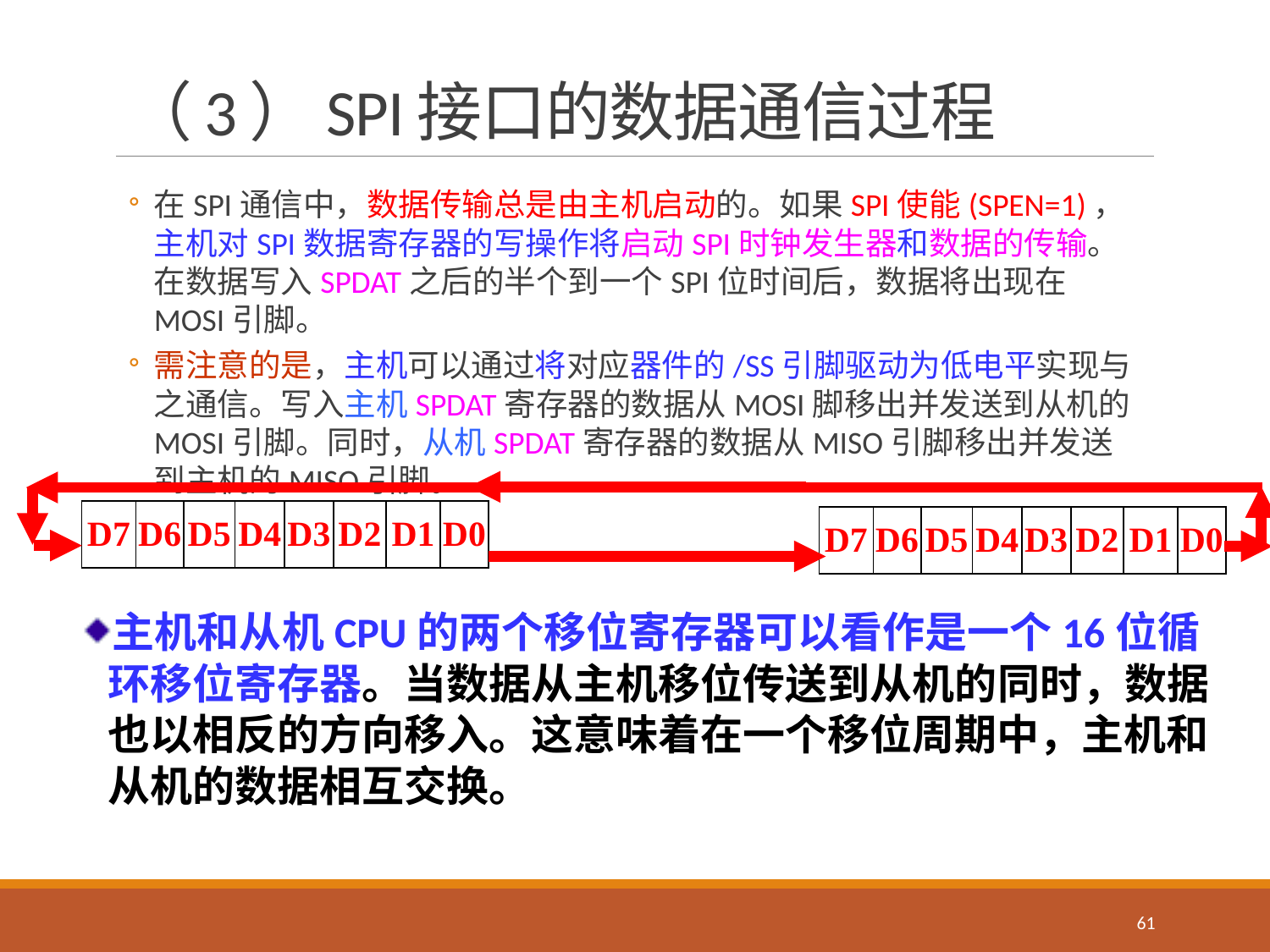

# （3）SPI接口的数据通信过程
在SPI通信中，数据传输总是由主机启动的。如果SPI使能(SPEN=1)，主机对SPI数据寄存器的写操作将启动SPI时钟发生器和数据的传输。在数据写入SPDAT之后的半个到一个SPI位时间后，数据将出现在MOSI引脚。
需注意的是，主机可以通过将对应器件的/SS引脚驱动为低电平实现与之通信。写入主机SPDAT寄存器的数据从MOSI脚移出并发送到从机的MOSI引脚。同时，从机SPDAT寄存器的数据从MISO引脚移出并发送到主机的MISO引脚。
| D7 | D6 | D5 | D4 | D3 | D2 | D1 | D0 |
| --- | --- | --- | --- | --- | --- | --- | --- |
| D7 | D6 | D5 | D4 | D3 | D2 | D1 | D0 |
| --- | --- | --- | --- | --- | --- | --- | --- |
主机和从机CPU的两个移位寄存器可以看作是一个16位循环移位寄存器。当数据从主机移位传送到从机的同时，数据也以相反的方向移入。这意味着在一个移位周期中，主机和从机的数据相互交换。
61